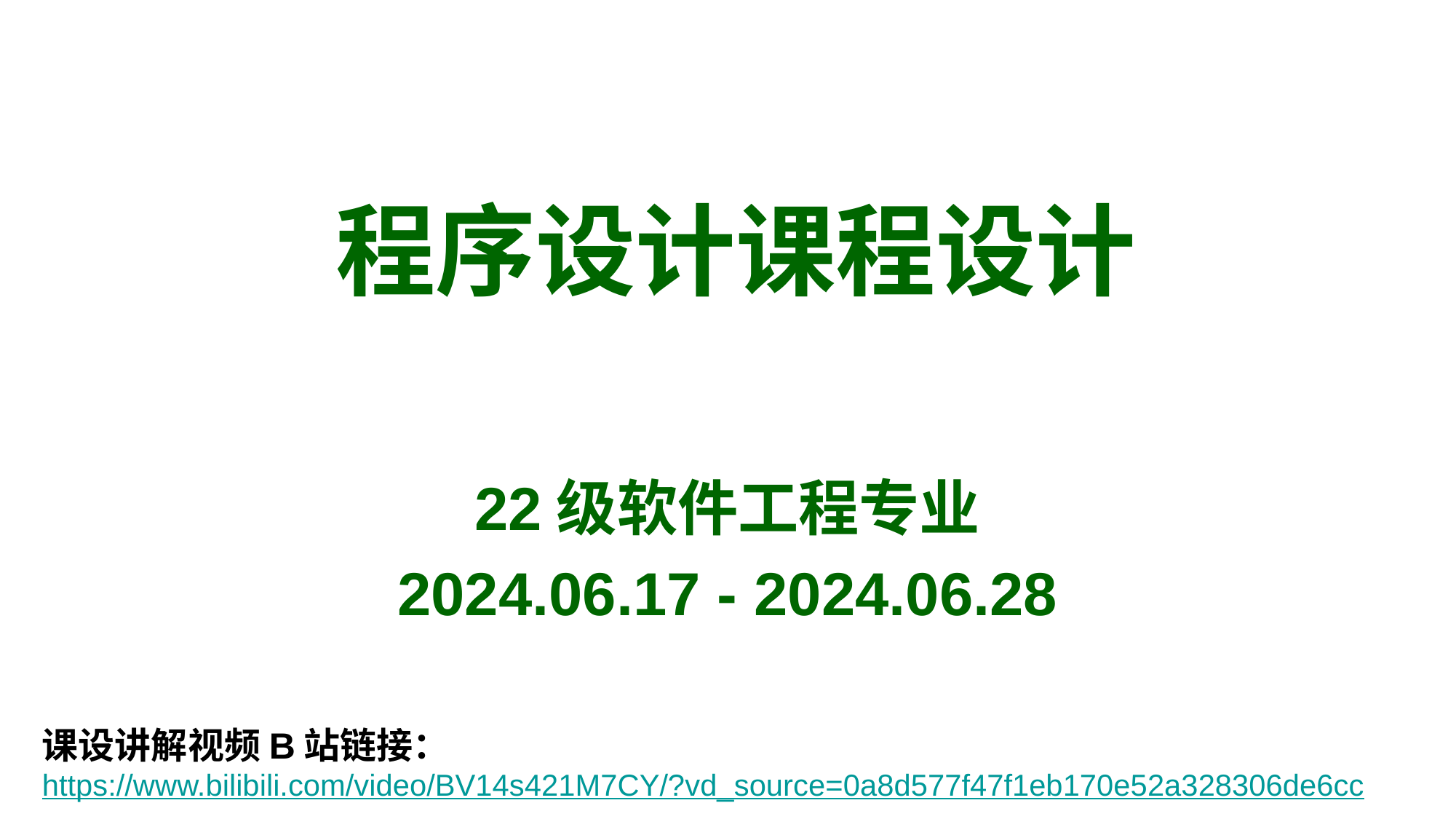

# 程序设计课程设计
22级软件工程专业
2024.06.17 - 2024.06.28
课设讲解视频B站链接：
https://www.bilibili.com/video/BV14s421M7CY/?vd_source=0a8d577f47f1eb170e52a328306de6cc